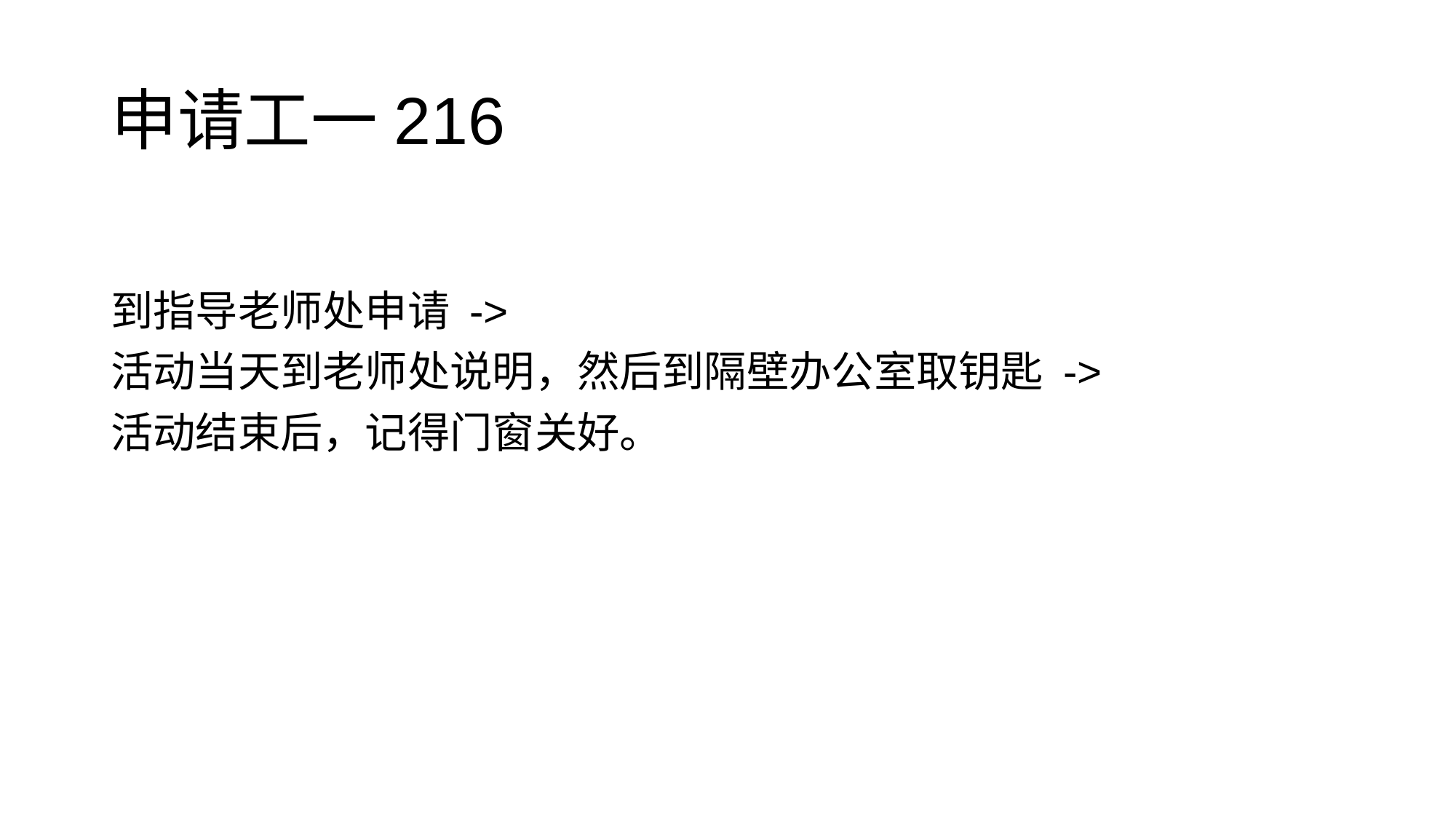

# 申请工一216

到指导老师处申请 ->
活动当天到老师处说明，然后到隔壁办公室取钥匙 ->
活动结束后，记得门窗关好。